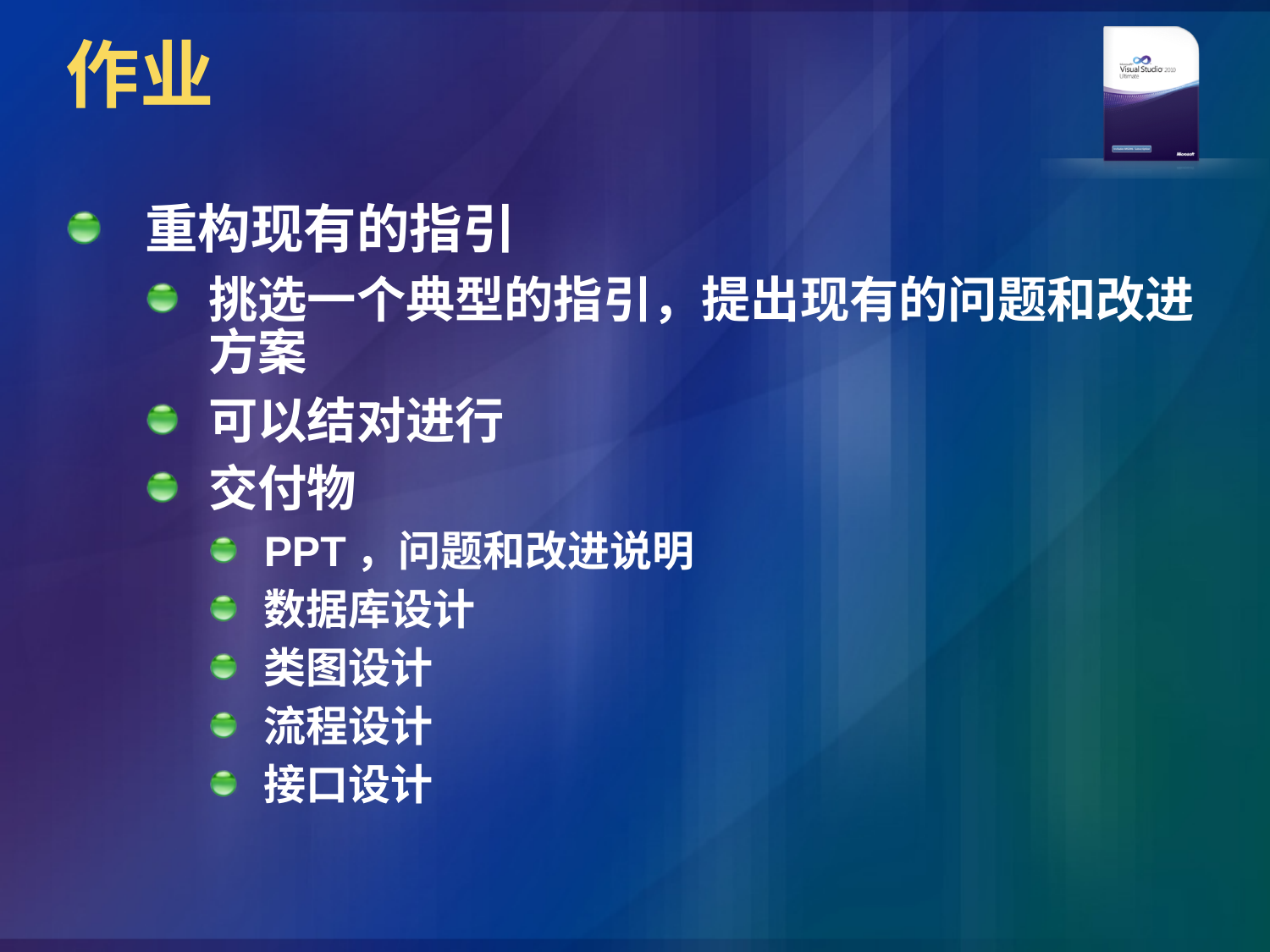

# 作业
重构现有的指引
挑选一个典型的指引，提出现有的问题和改进方案
可以结对进行
交付物
PPT，问题和改进说明
数据库设计
类图设计
流程设计
接口设计